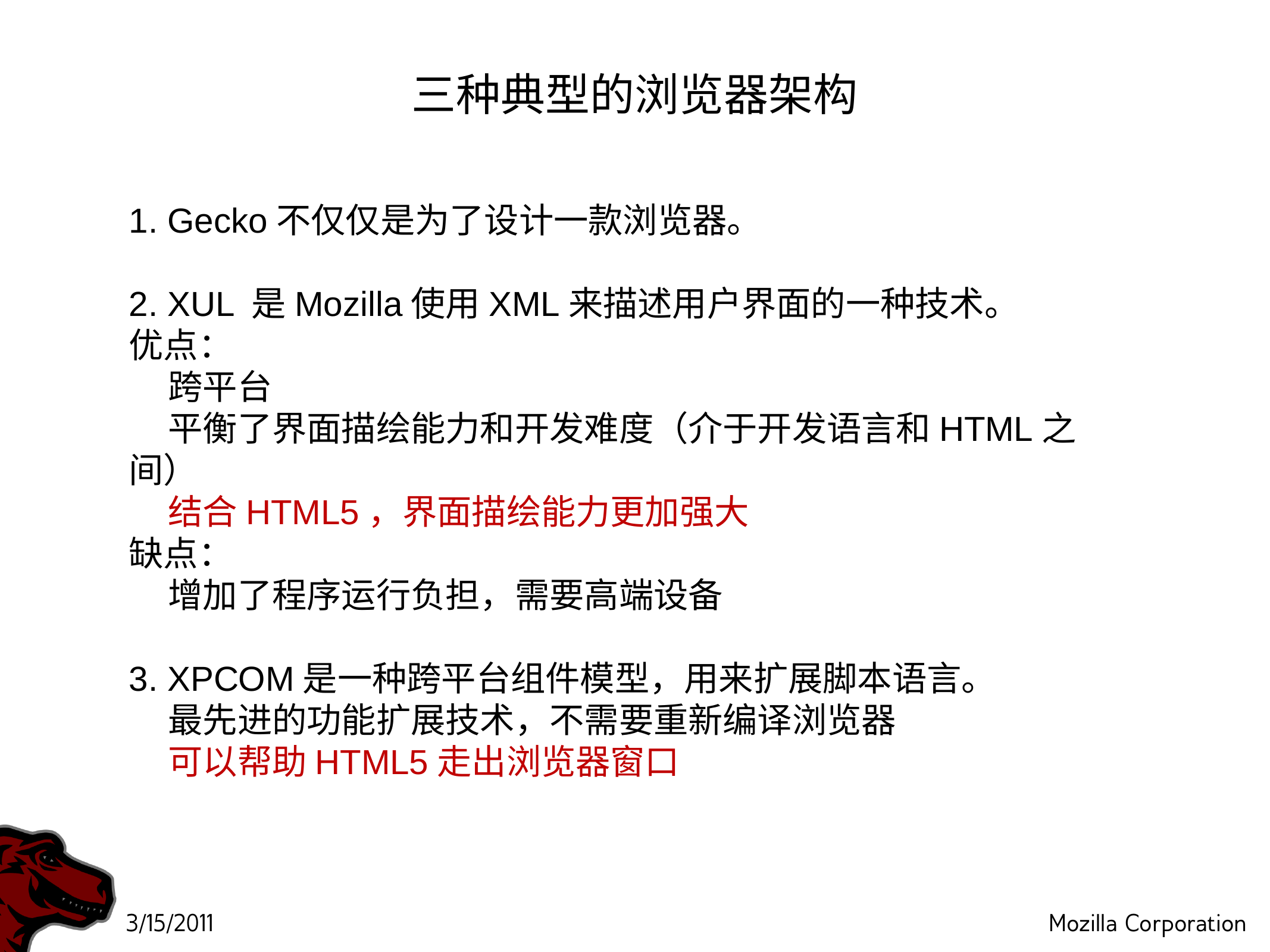

# 三种典型的浏览器架构
1. Gecko不仅仅是为了设计一款浏览器。

2. XUL 是Mozilla使用XML来描述用户界面的一种技术。
优点：
    跨平台
    平衡了界面描绘能力和开发难度（介于开发语言和HTML之间）
    结合HTML5，界面描绘能力更加强大
缺点：
    增加了程序运行负担，需要高端设备

3. XPCOM是一种跨平台组件模型，用来扩展脚本语言。
    最先进的功能扩展技术，不需要重新编译浏览器
    可以帮助HTML5走出浏览器窗口